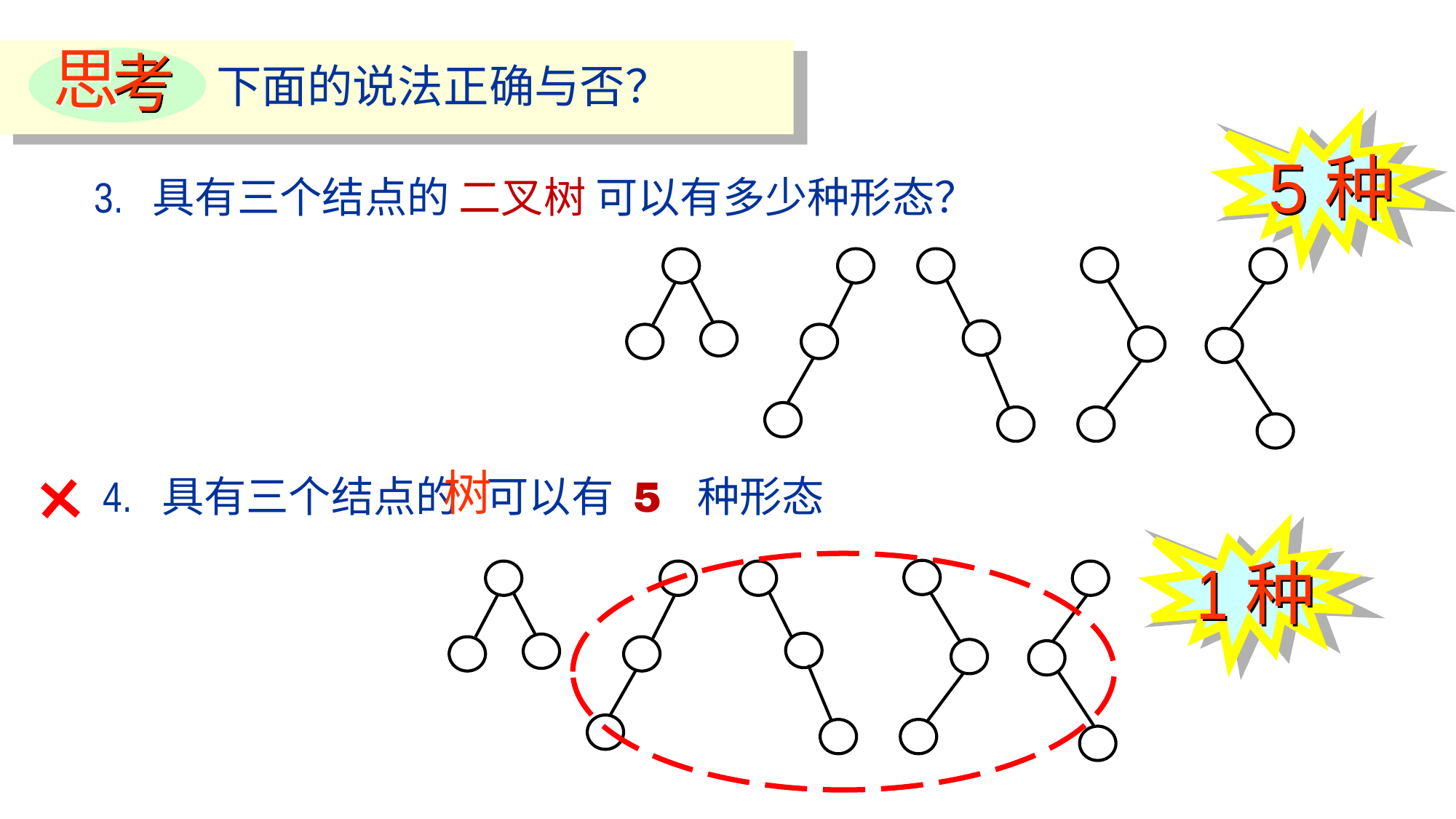

考

思

下面的说法正确与否？

5种
3.  具有三个结点的 二叉树 可以有多少种形态？

树
4.  具有三个结点的   可以有 5 种形态

1种